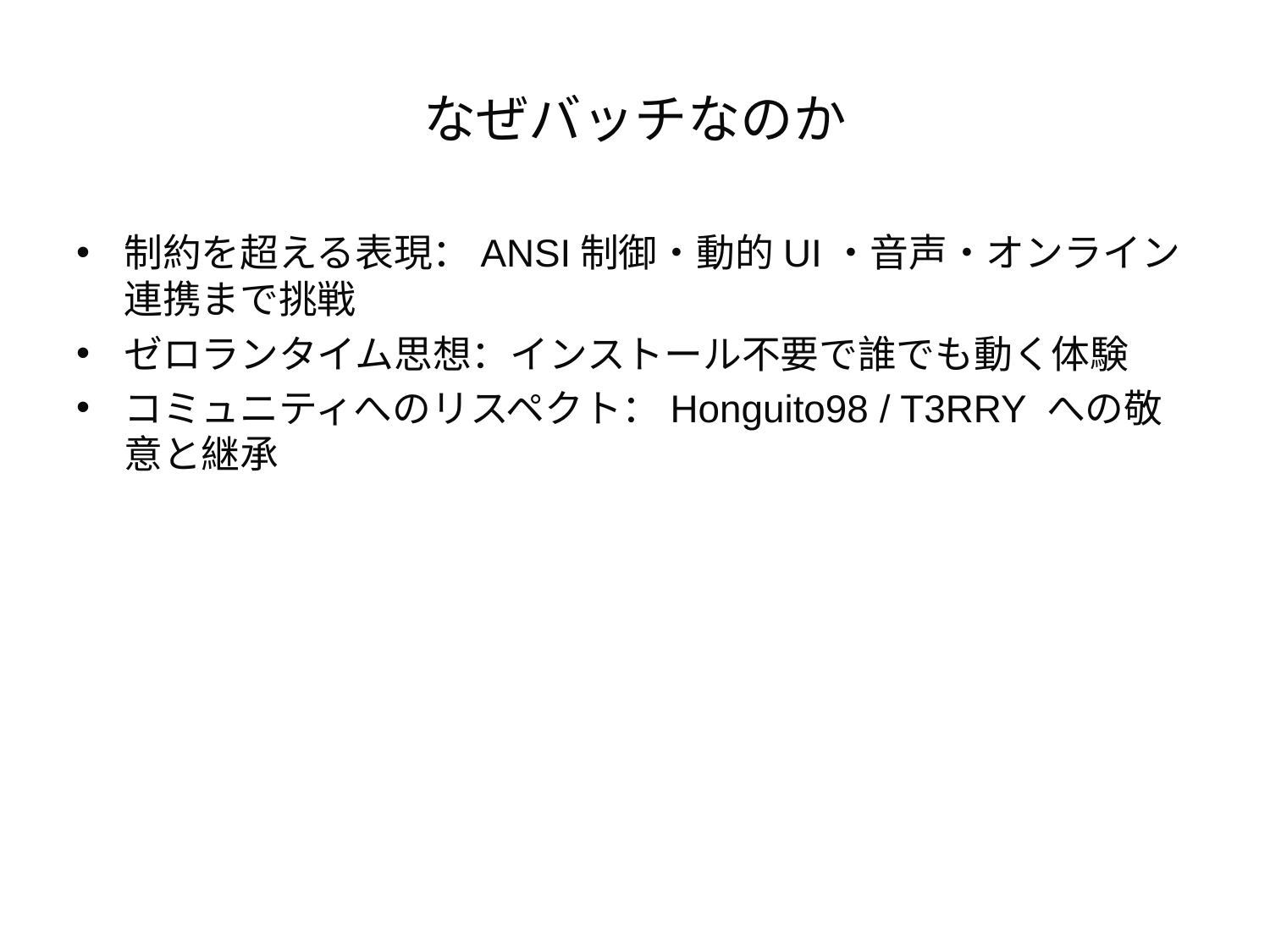

# なぜバッチなのか
制約を超える表現：ANSI制御・動的UI・音声・オンライン連携まで挑戦
ゼロランタイム思想：インストール不要で誰でも動く体験
コミュニティへのリスペクト：Honguito98 / T3RRY への敬意と継承